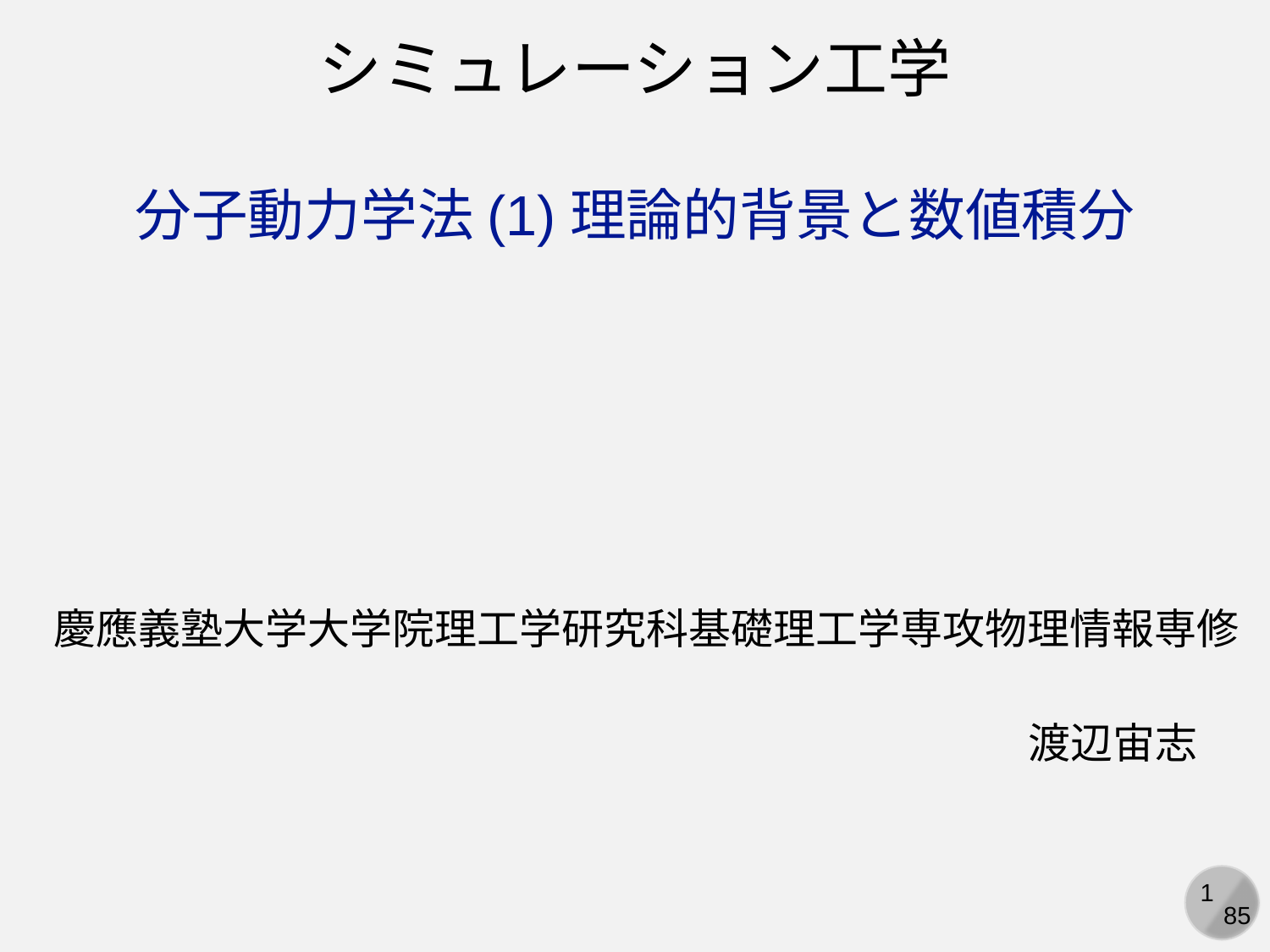

シミュレーション工学
分子動力学法(1)理論的背景と数値積分
慶應義塾大学大学院理工学研究科基礎理工学専攻物理情報専修
渡辺宙志